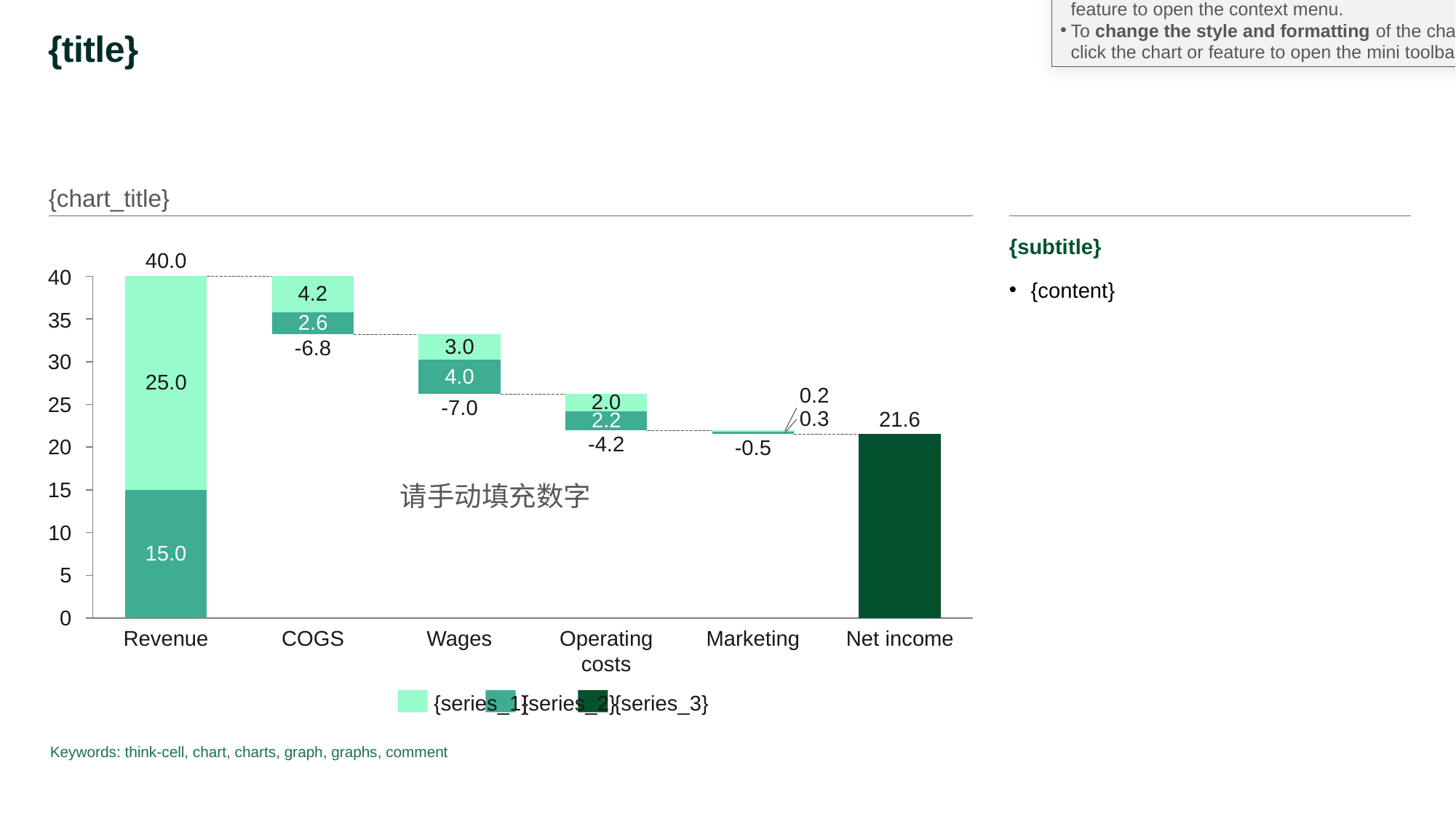

This slide contains a think-cell chart.
To open the chart's internal datasheet, double-click any empty space in the chart.
To add annotations (e.g., labels), right-click the chart or a chart feature to open the context menu.
To change the style and formatting of the chart or a feature, click the chart or feature to open the mini toolbar.
# {title}
{chart_title}
{subtitle}
{content}

40.0
40

### Chart

| Category |  |  |  |
|---|---|---|---|
4.2
35
2.6
3.0
-6.8
30
4.0
25.0
0.2
2.0
25
-7.0
21.6
0.3
2.2
-4.2
20
-0.5
请手动填充数字
15
10
15.0
5
0
Revenue
COGS
Wages
Operating costs
Marketing
Net income
{series_1}
{series_2}
{series_3}

Keywords: think-cell, chart, charts, graph, graphs, comment